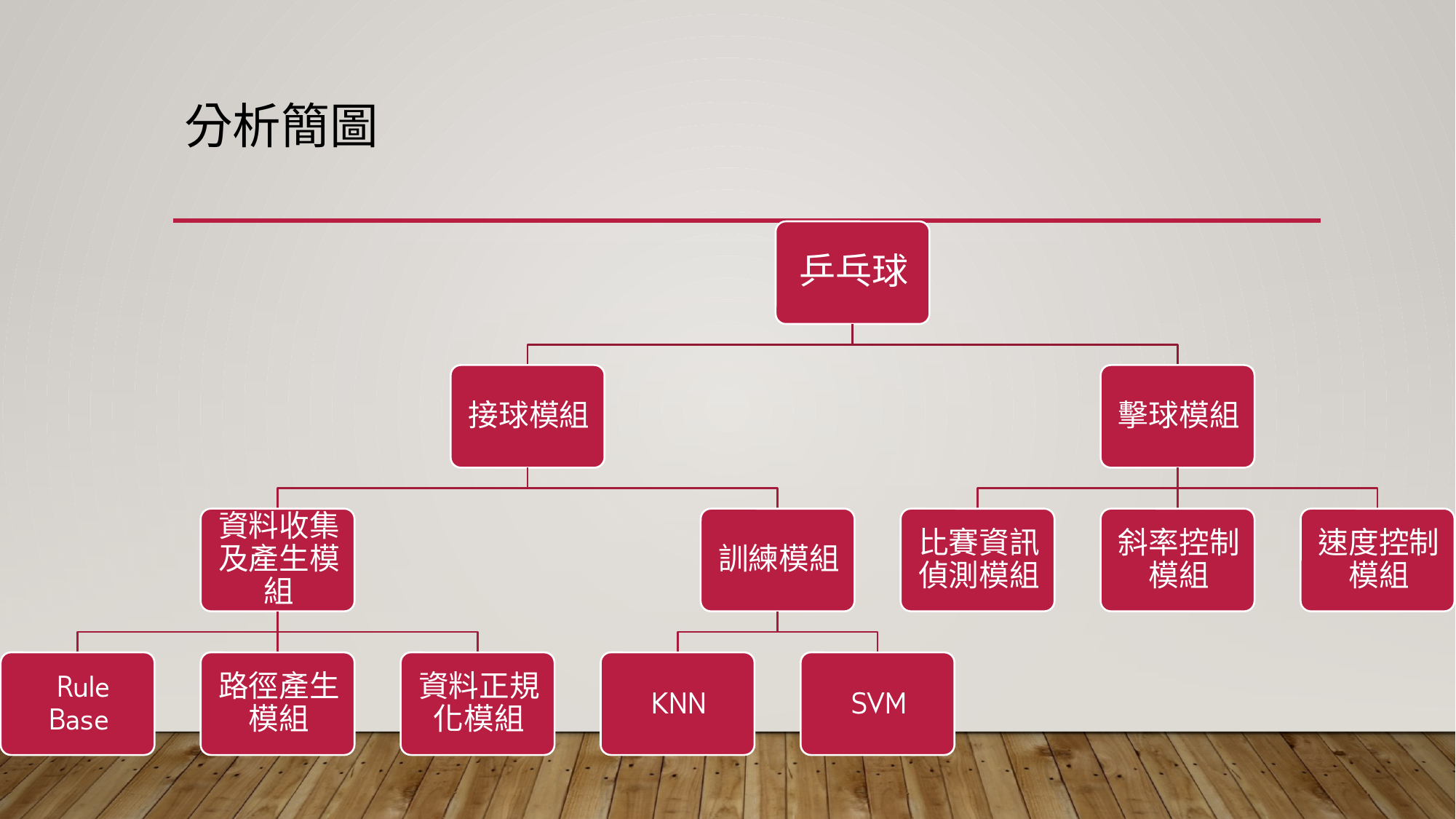

# 分析簡圖
乒乓球
接球模組
資料收集及產生模組
 Rule Base
路徑產生模組
資料正規化模組
訓練模組
KNN
SVM
擊球模組
比賽資訊偵測模組
斜率控制模組
速度控制模組